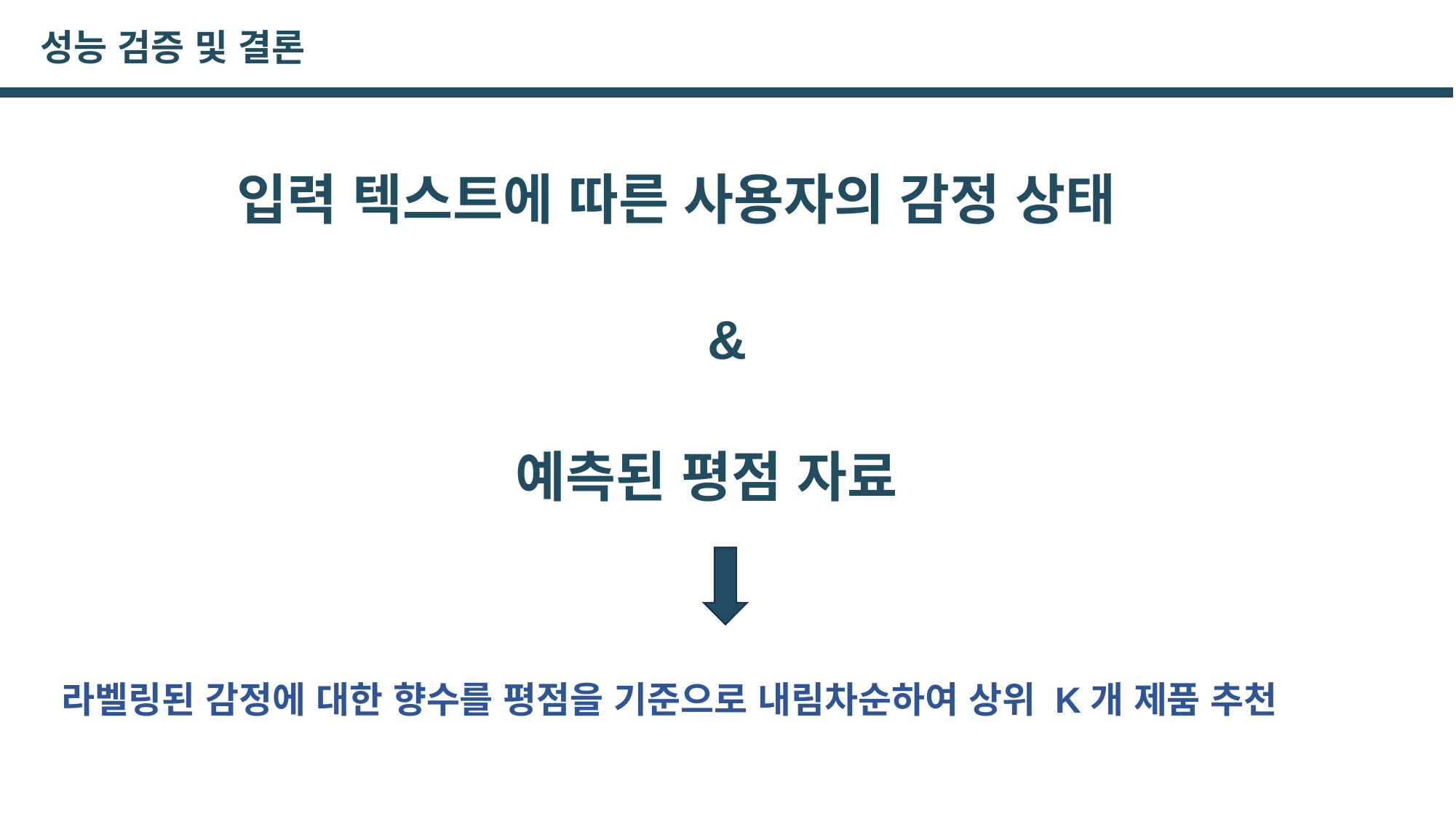

성능 검증 및 결론
입력 텍스트에 따른 사용자의 감정 상태

&
예측된 평점 자료

라벨링된 감정에 대한 향수를 평점을 기준으로 내림차순하여 상위 K개 제품 추천